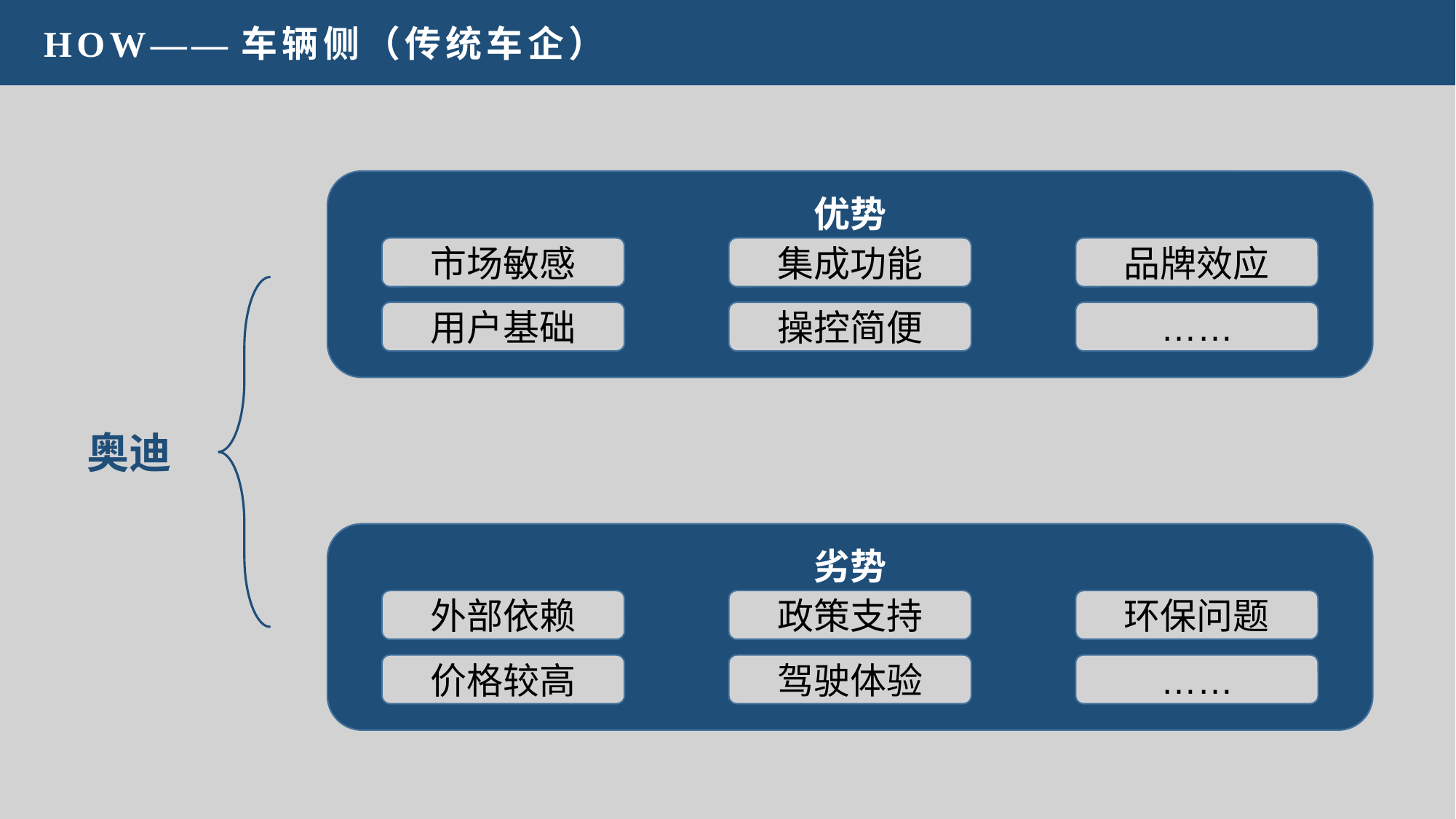

HOW——车辆侧（传统车企）
优势
市场敏感
集成功能
品牌效应

用户基础
操控简便
……
奥迪
劣势
外部依赖
政策支持
环保问题
价格较高
驾驶体验
……